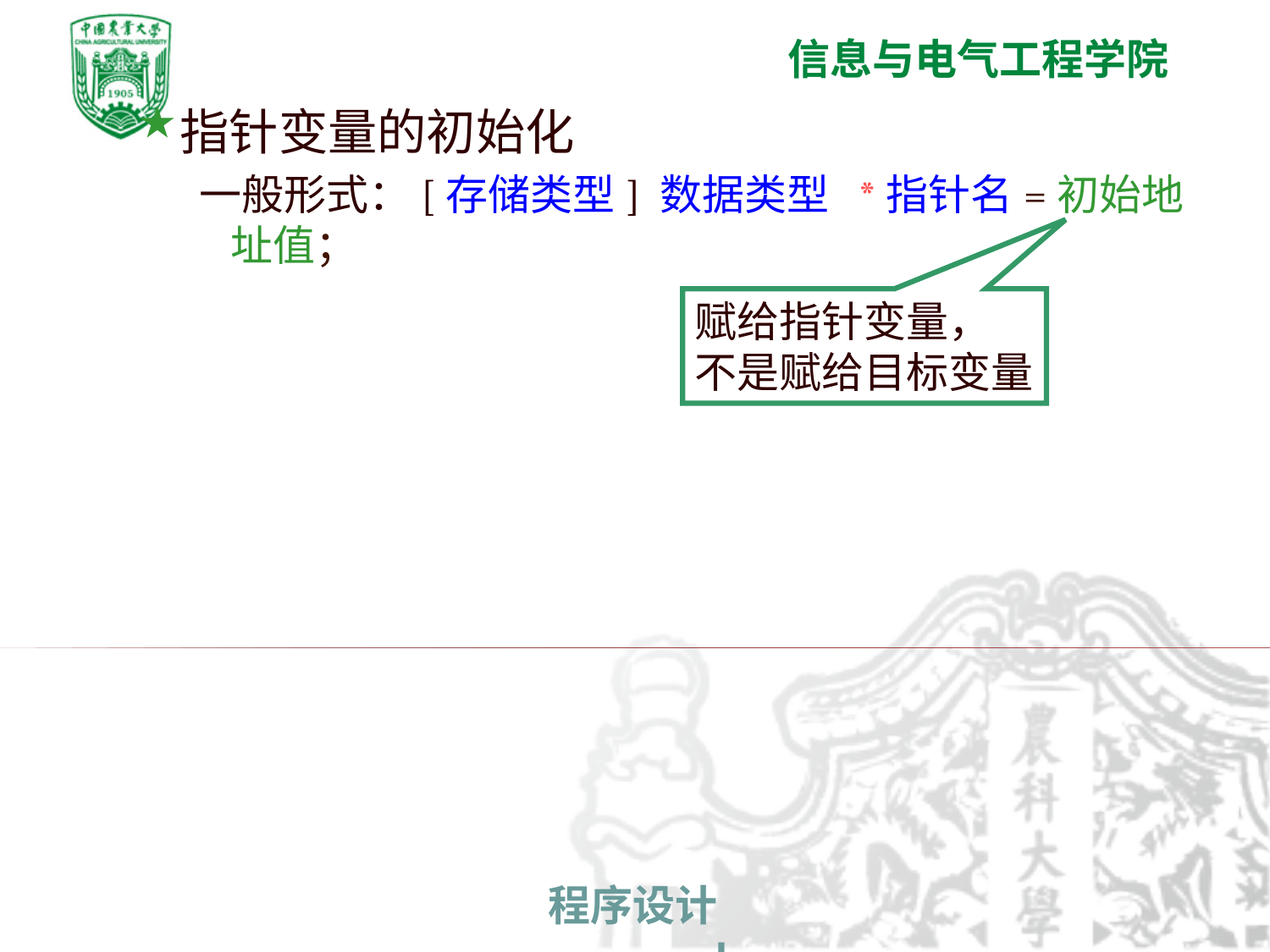

指针变量的初始化
一般形式：[存储类型] 数据类型  *指针名=初始地址值；
赋给指针变量，
不是赋给目标变量